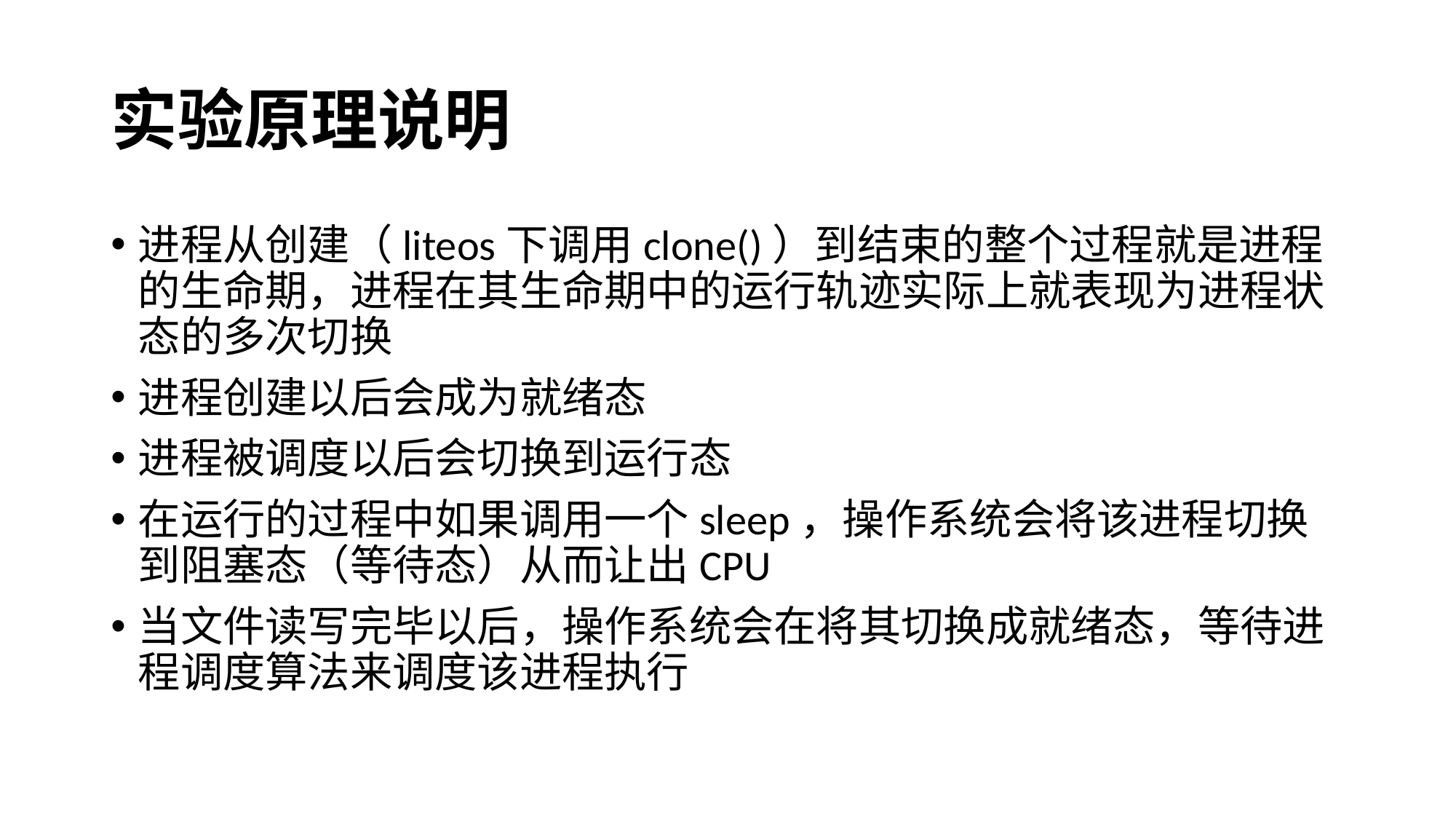

# 实验原理说明
进程从创建（liteos下调用clone()）到结束的整个过程就是进程的生命期，进程在其生命期中的运行轨迹实际上就表现为进程状态的多次切换
进程创建以后会成为就绪态
进程被调度以后会切换到运行态
在运行的过程中如果调用一个sleep，操作系统会将该进程切换到阻塞态（等待态）从而让出CPU
当文件读写完毕以后，操作系统会在将其切换成就绪态，等待进程调度算法来调度该进程执行